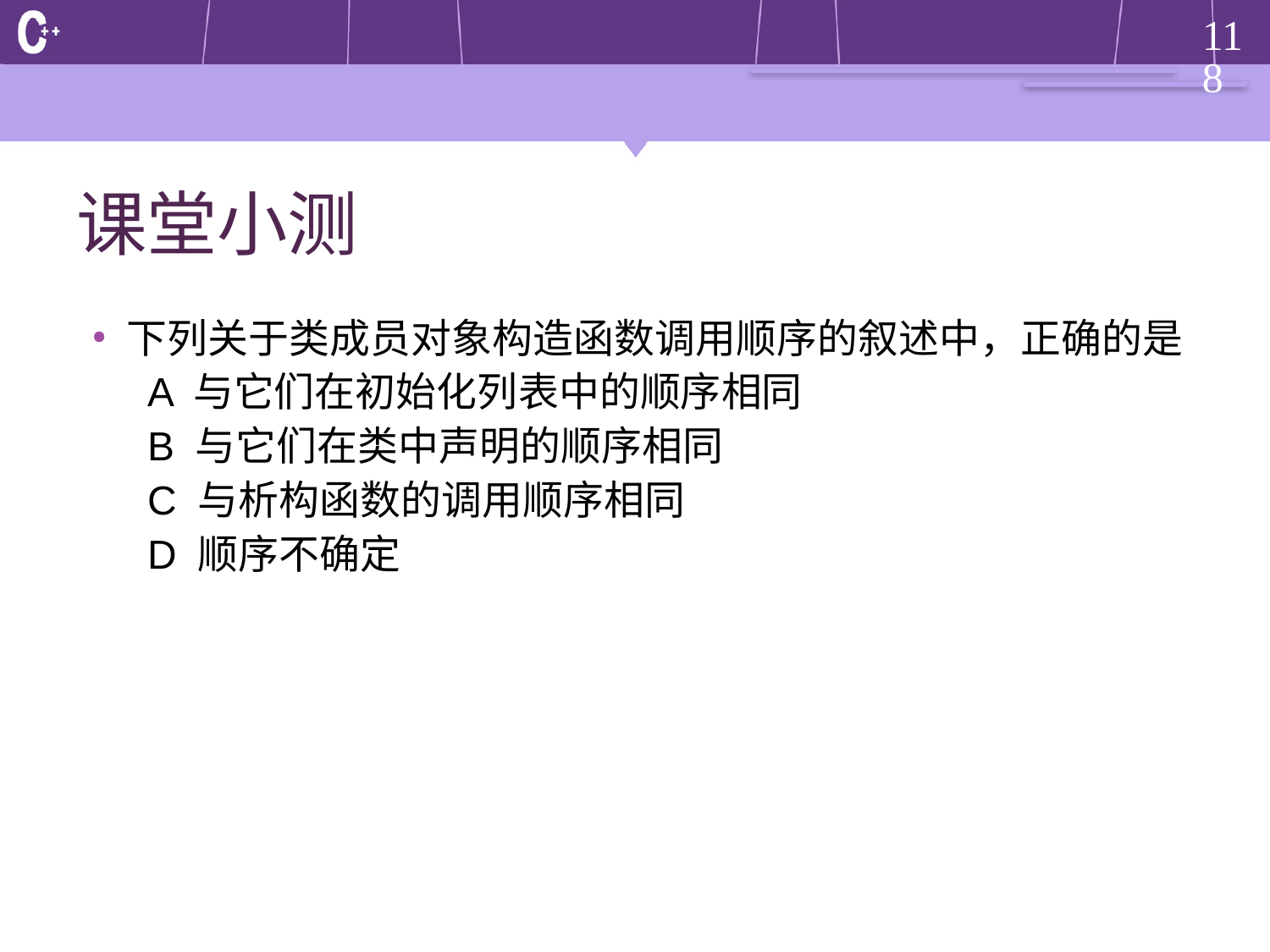

# 课堂小测
下列关于类成员对象构造函数调用顺序的叙述中，正确的是
     A 与它们在初始化列表中的顺序相同
     B 与它们在类中声明的顺序相同
     C 与析构函数的调用顺序相同
     D 顺序不确定